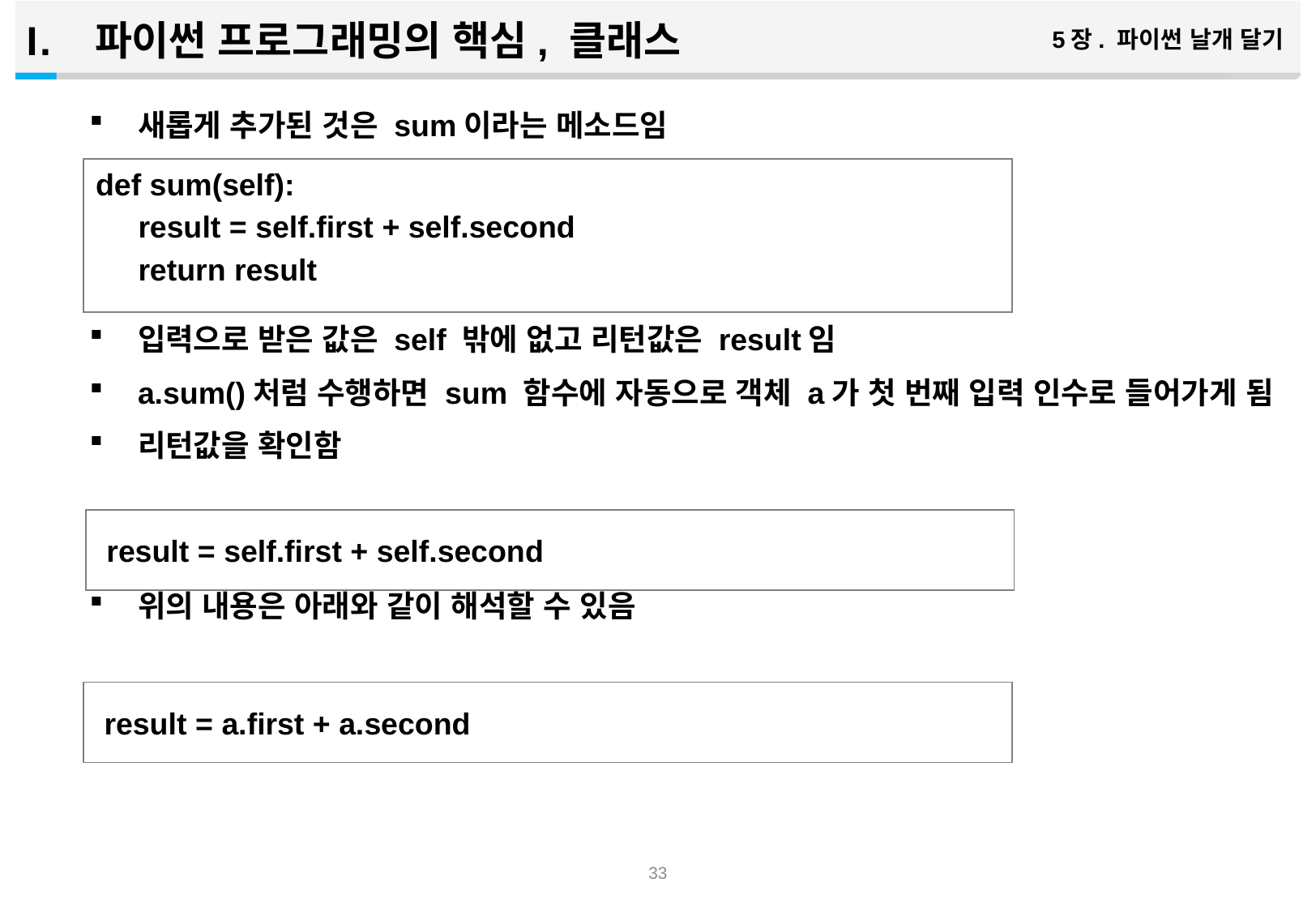

파이썬 프로그래밍의 핵심, 클래스
5장. 파이썬 날개 달기
새롭게 추가된 것은 sum이라는 메소드임

입력으로 받은 값은 self 밖에 없고 리턴값은 result임
a.sum()처럼 수행하면 sum 함수에 자동으로 객체 a가 첫 번째 입력 인수로 들어가게 됨
리턴값을 확인함

위의 내용은 아래와 같이 해석할 수 있음
def sum(self):
     result = self.first + self.second
     return result
 result = self.first + self.second
 result = a.first + a.second
33